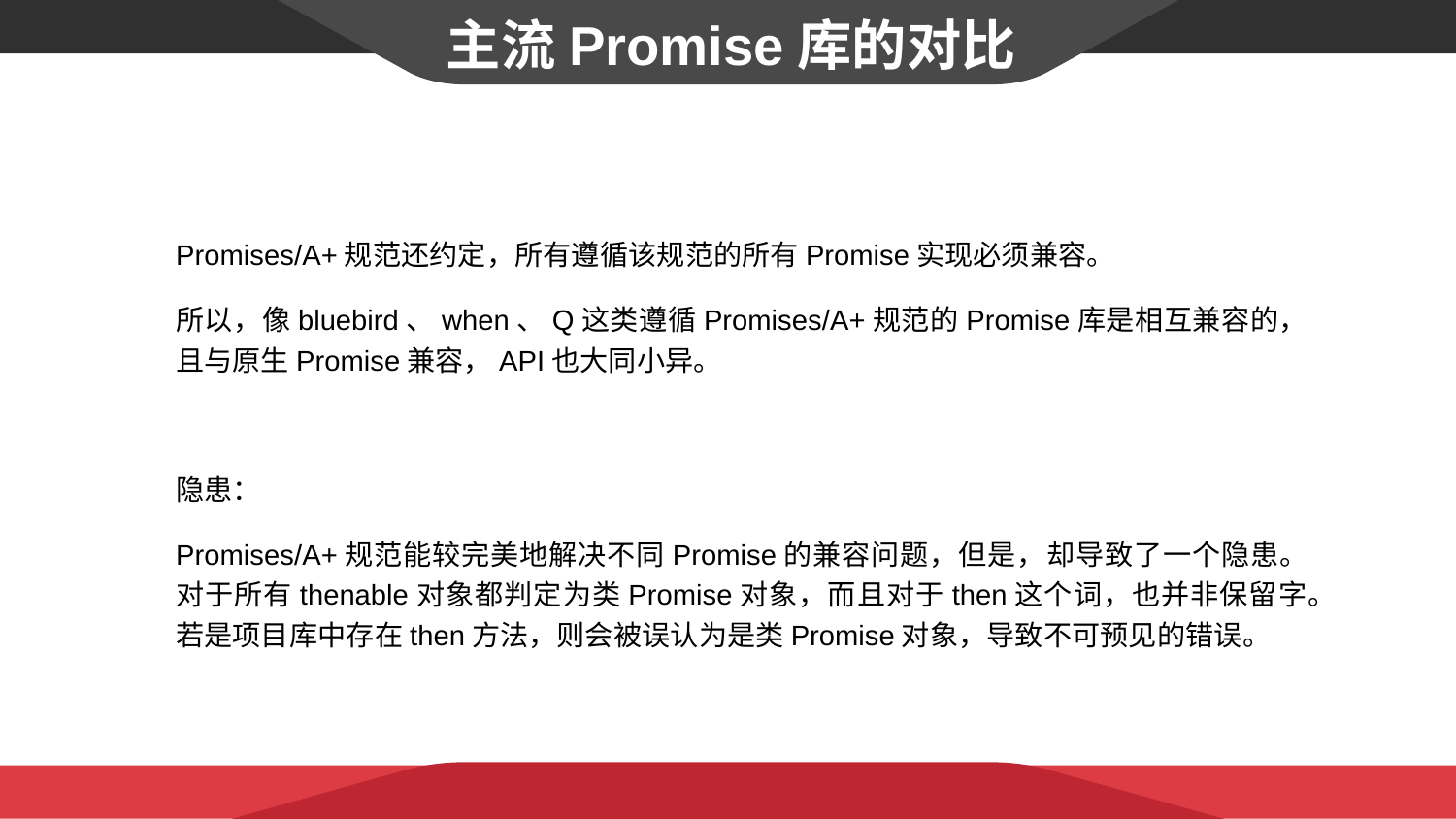

主流Promise库的对比
Promises/A+规范还约定，所有遵循该规范的所有Promise实现必须兼容。
所以，像bluebird、when、Q这类遵循Promises/A+规范的Promise库是相互兼容的，且与原生Promise兼容，API也大同小异。

隐患：
Promises/A+规范能较完美地解决不同Promise的兼容问题，但是，却导致了一个隐患。对于所有thenable对象都判定为类Promise对象，而且对于then这个词，也并非保留字。若是项目库中存在then方法，则会被误认为是类Promise对象，导致不可预见的错误。